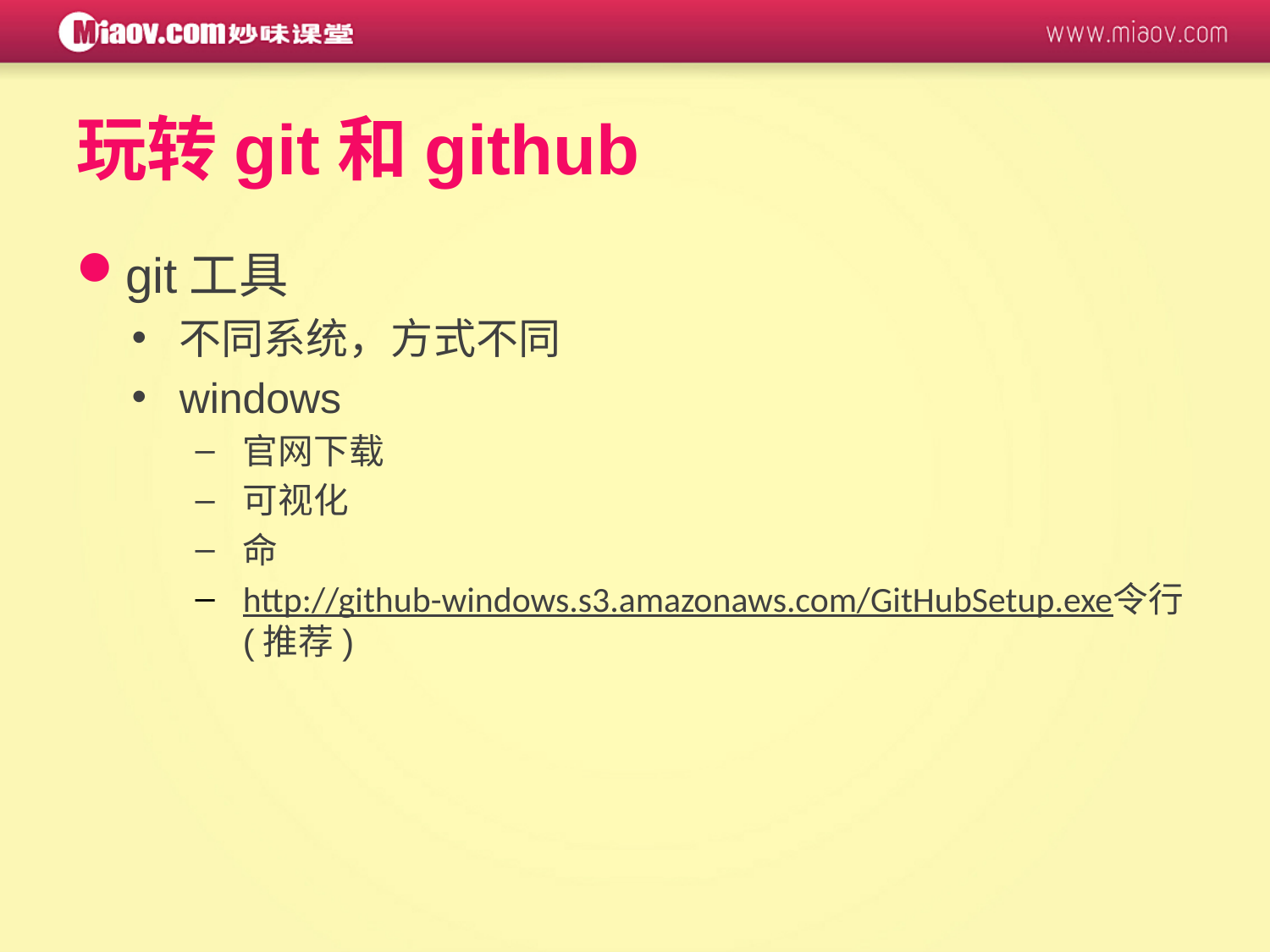

# 玩转git和github
git工具
不同系统，方式不同
windows
官网下载
可视化
命
http://github-windows.s3.amazonaws.com/GitHubSetup.exe令行(推荐)